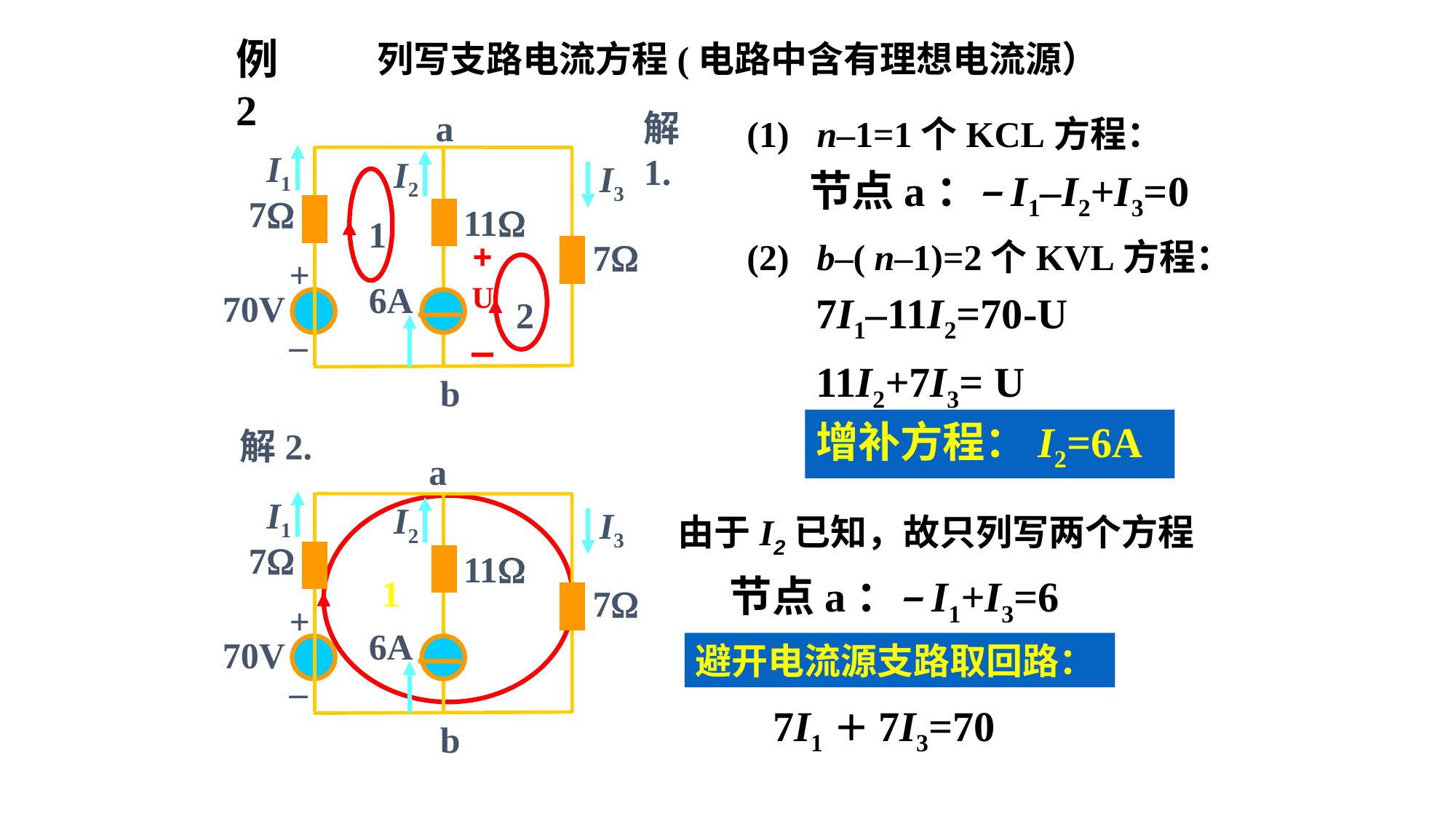

例2
列写支路电流方程(电路中含有理想电流源）
解1.
a
I1

I2

I3

1

7Ω
11Ω

7Ω

+

2

6A
70V

–
b

(1)   n–1=1个KCL方程：
节点a：–I1–I2+I3=0
(2)   b–( n–1)=2个KVL方程：
+
U
_
7I1–11I2=70-U

11I2+7I3= U
增补方程：I2=6A
解2.
a
I1

I2

I3

7Ω
11Ω

7Ω

+
6A
70V

–
b

1

由于I2已知，故只列写两个方程
节点a：–I1+I3=6
避开电流源支路取回路：
7I1＋7I3=70